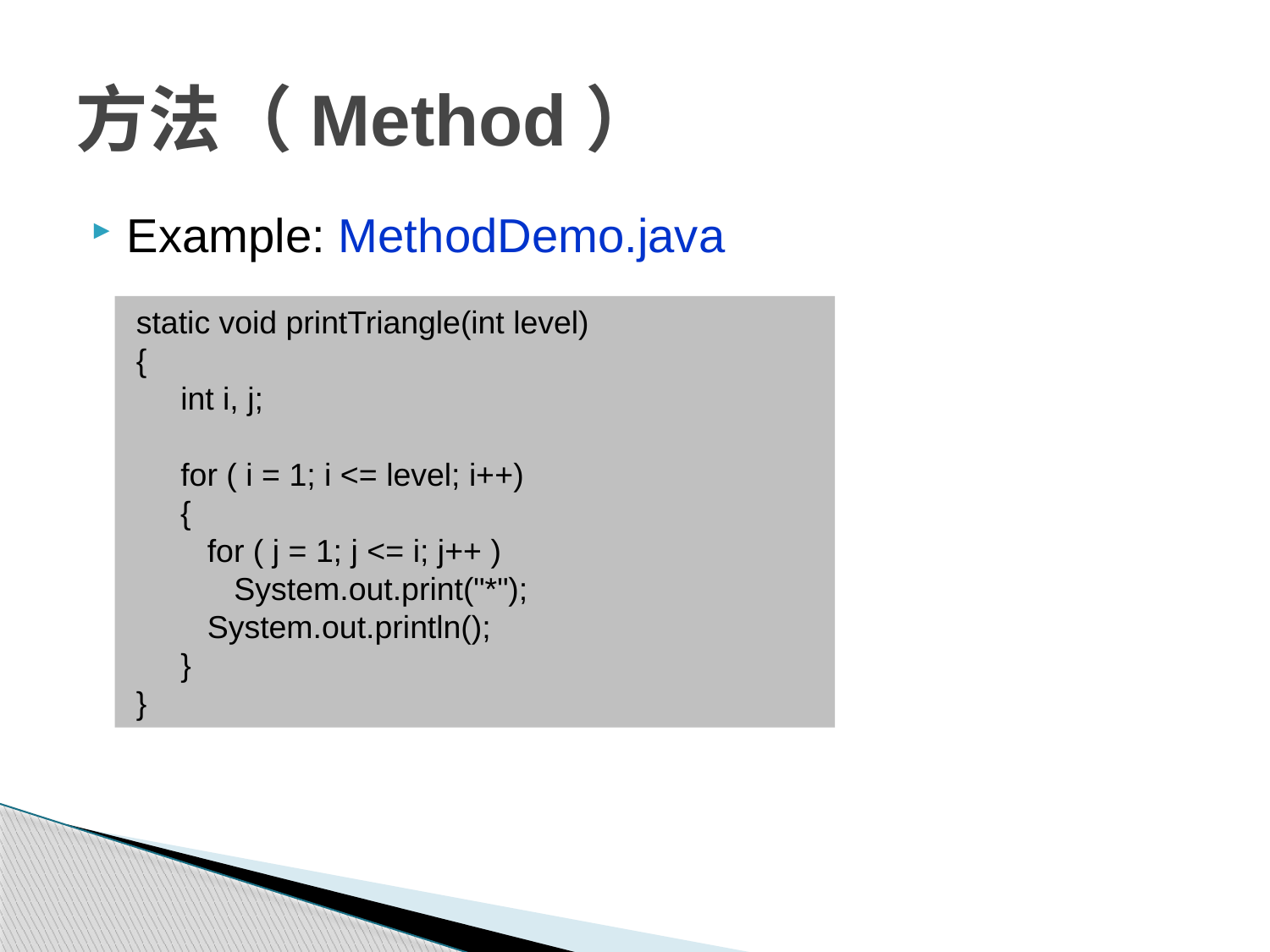

# 方法（Method）
Example: MethodDemo.java
 static void printTriangle(int level)
 {
      int i, j;

      for ( i = 1; i <= level; i++)
      {
         for ( j = 1; j <= i; j++ )
            System.out.print("*");
         System.out.println();
      }
 }